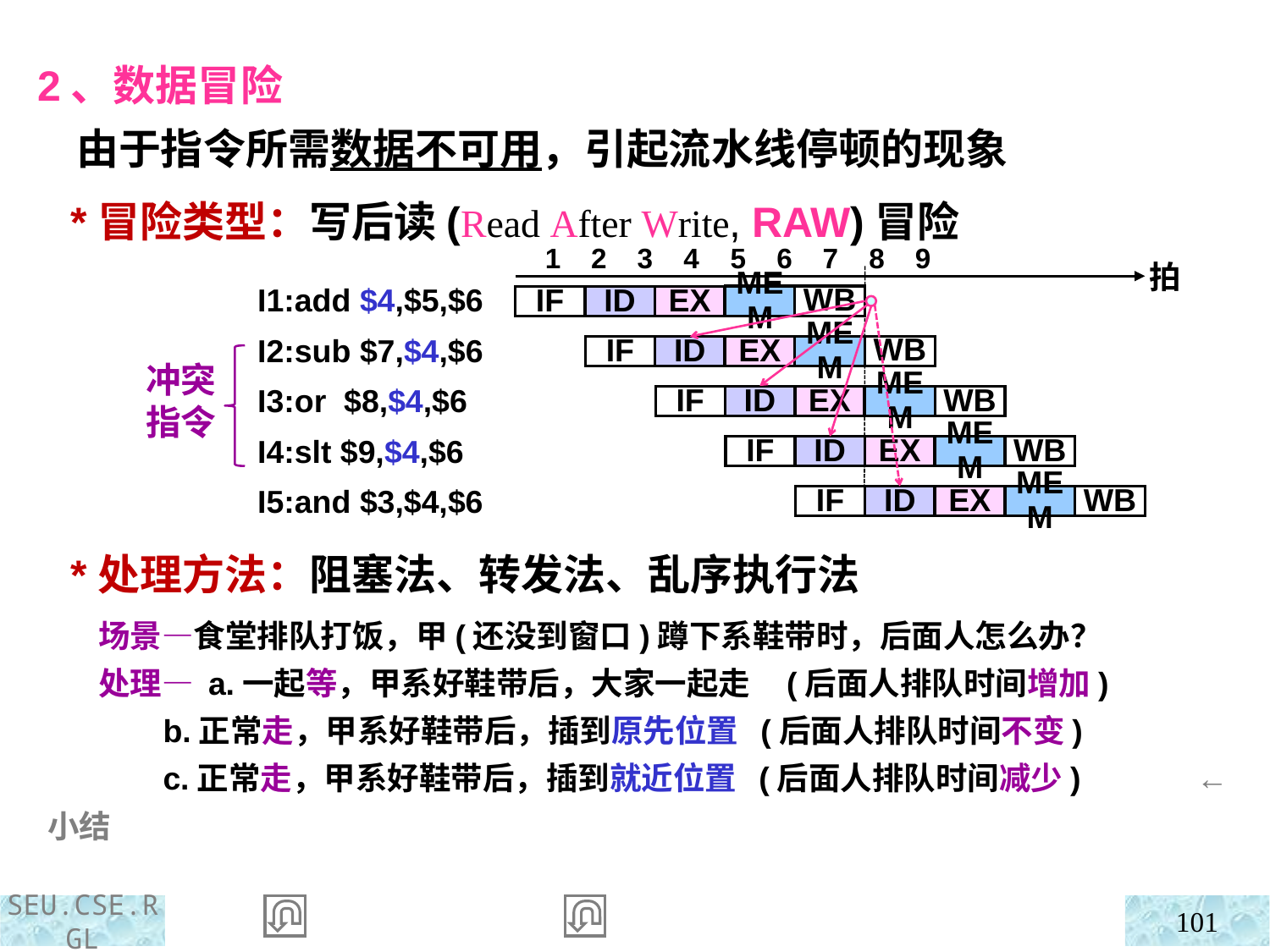

2、数据冒险
   由于指令所需数据不可用，引起流水线停顿的现象
  *冒险类型：写后读(Read After Write, RAW)冒险
1    2    3    4    5    6    7    8    9
拍
I1:add $4,$5,$6
I2:sub $7,$4,$6
I3:or  $8,$4,$6
I4:slt $9,$4,$6
I5:and $3,$4,$6

MEM
WB
ID
IF
EX

MEM
WB
ID
IF
EX
MEM
WB
ID
IF
EX
MEM
WB
ID
IF
EX
MEM
WB
ID
IF
EX

冲突指令
  *处理方法：阻塞法、转发法、乱序执行法
      场景—食堂排队打饭，甲(还没到窗口)蹲下系鞋带时，后面人怎么办？
      处理— a.一起等，甲系好鞋带后，大家一起走    (后面人排队时间增加)
             b.正常走，甲系好鞋带后，插到原先位置  (后面人排队时间不变)
             c.正常走，甲系好鞋带后，插到就近位置  (后面人排队时间减少)             ←小结

101